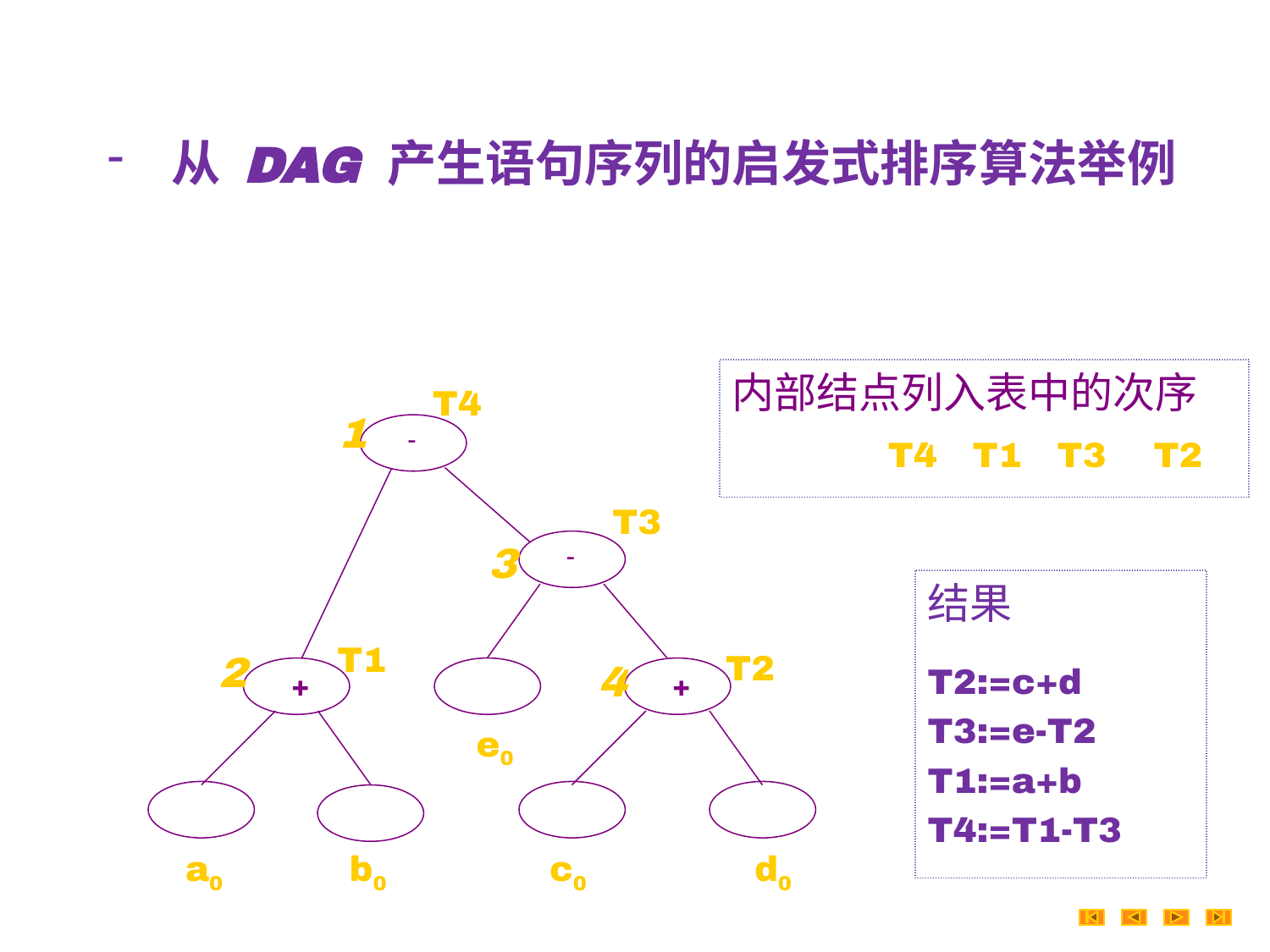

从 DAG 产生语句序列的启发式排序算法举例
内部结点列入表中的次序
           T4   T1   T3    T2
T4
1
    −

T3
    −
3
结果

T2:=c+d
T3:=e-T2
T1:=a+b
T4:=T1-T3

T1
2
T2
4
    +

    +

e0

a0
b0
c0
d0